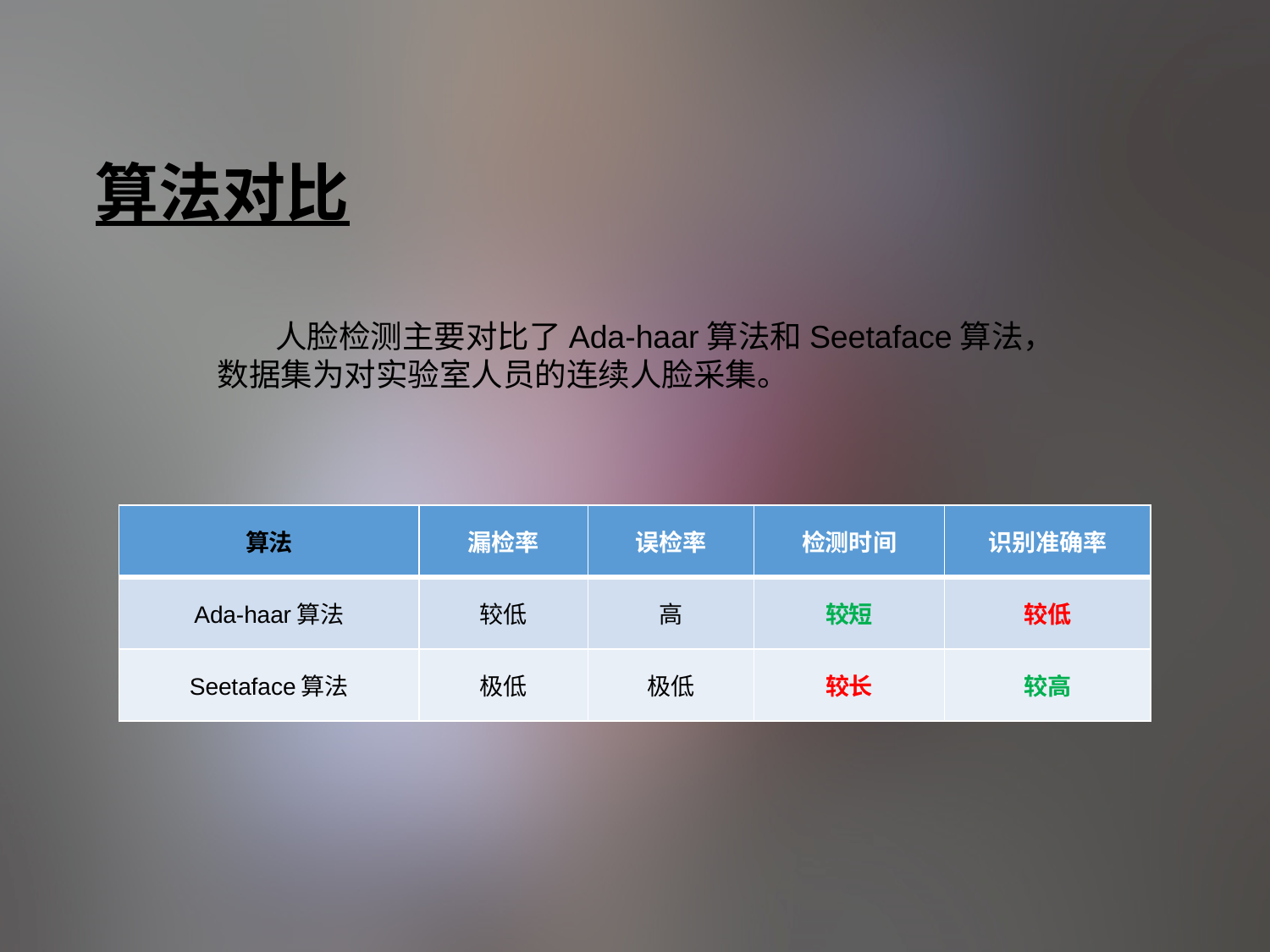

# 算法对比
       人脸检测主要对比了Ada-haar算法和Seetaface算法，数据集为对实验室人员的连续人脸采集。
| 算法 | 漏检率 | 误检率 | 检测时间 | 识别准确率 |
| --- | --- | --- | --- | --- |
| Ada-haar算法 | 较低 | 高 | 较短 | 较低 |
| Seetaface算法 | 极低 | 极低 | 较长 | 较高 |